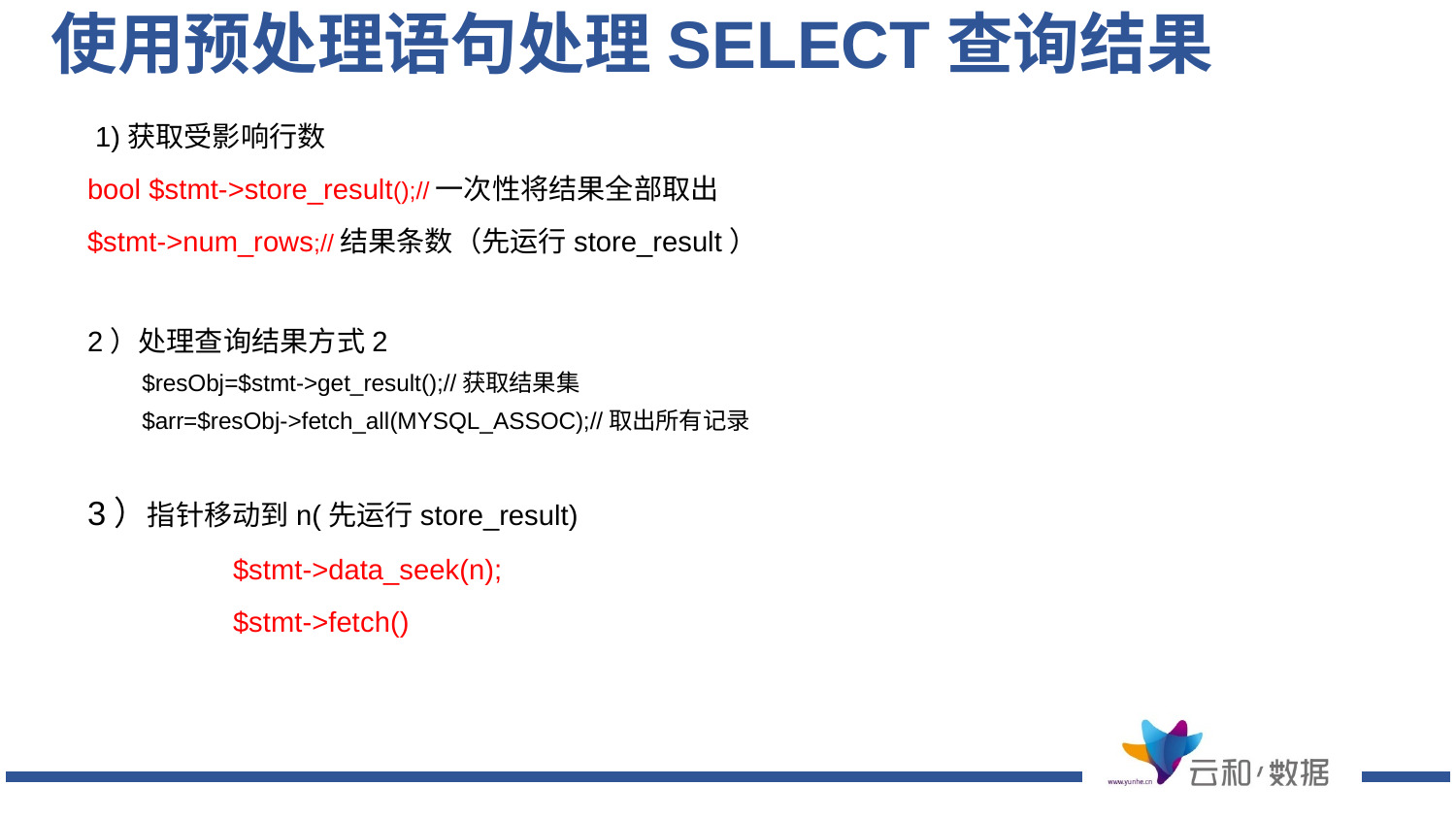

使用预处理语句处理SELECT查询结果
 1)获取受影响行数
bool $stmt->store_result();//一次性将结果全部取出
$stmt->num_rows;//结果条数（先运行store_result）

2）处理查询结果方式2
$resObj=$stmt->get_result();//获取结果集
$arr=$resObj->fetch_all(MYSQL_ASSOC);//取出所有记录

3）指针移动到n(先运行store_result)
	$stmt->data_seek(n);
	$stmt->fetch()